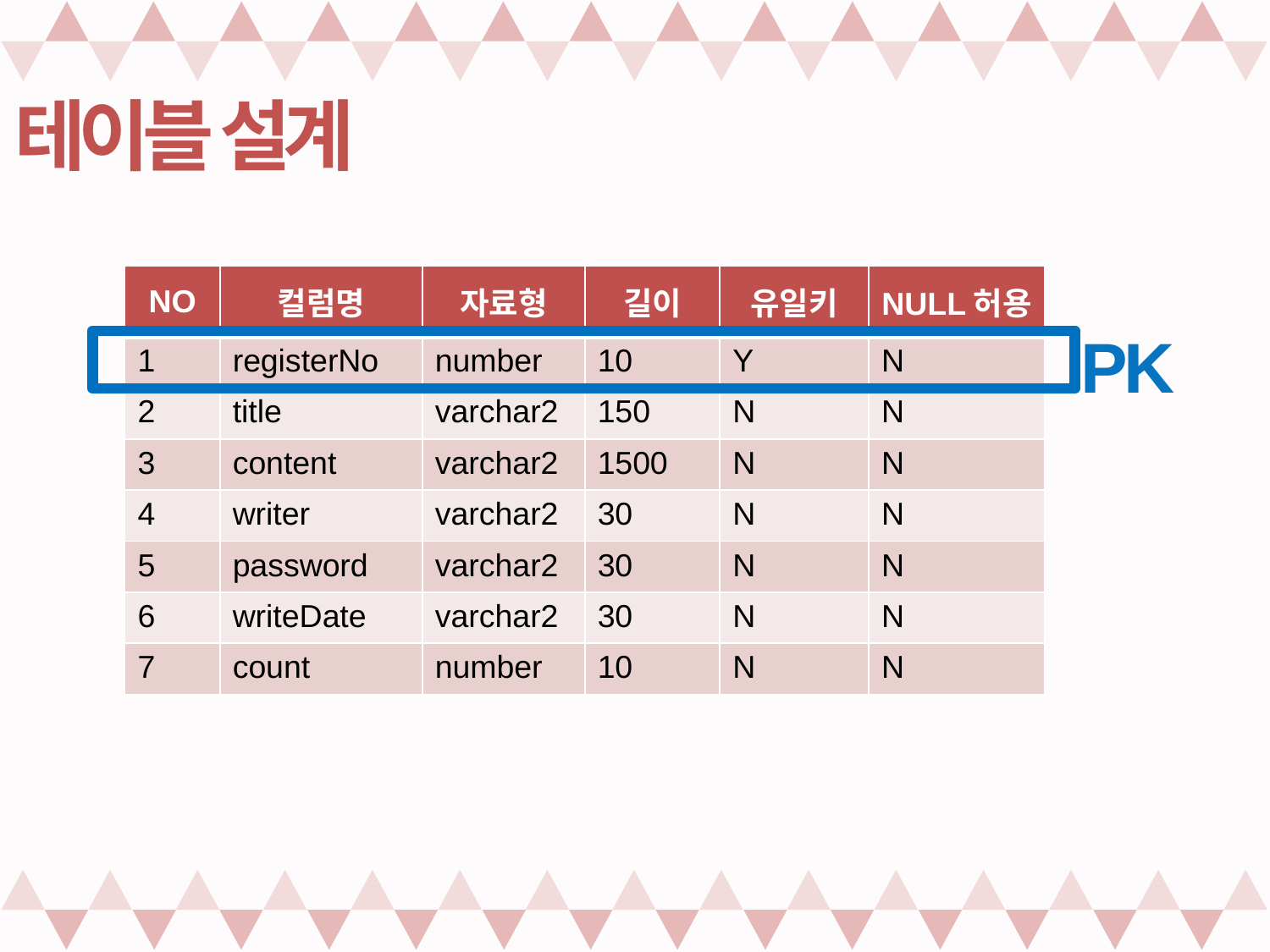

테이블 설계
| NO | 컬럼명 | 자료형 | 길이 | 유일키 | NULL허용 |
| --- | --- | --- | --- | --- | --- |
| 1 | registerNo | number | 10 | Y | N |
| 2 | title | varchar2 | 150 | N | N |
| 3 | content | varchar2 | 1500 | N | N |
| 4 | writer | varchar2 | 30 | N | N |
| 5 | password | varchar2 | 30 | N | N |
| 6 | writeDate | varchar2 | 30 | N | N |
| 7 | count | number | 10 | N | N |
PK